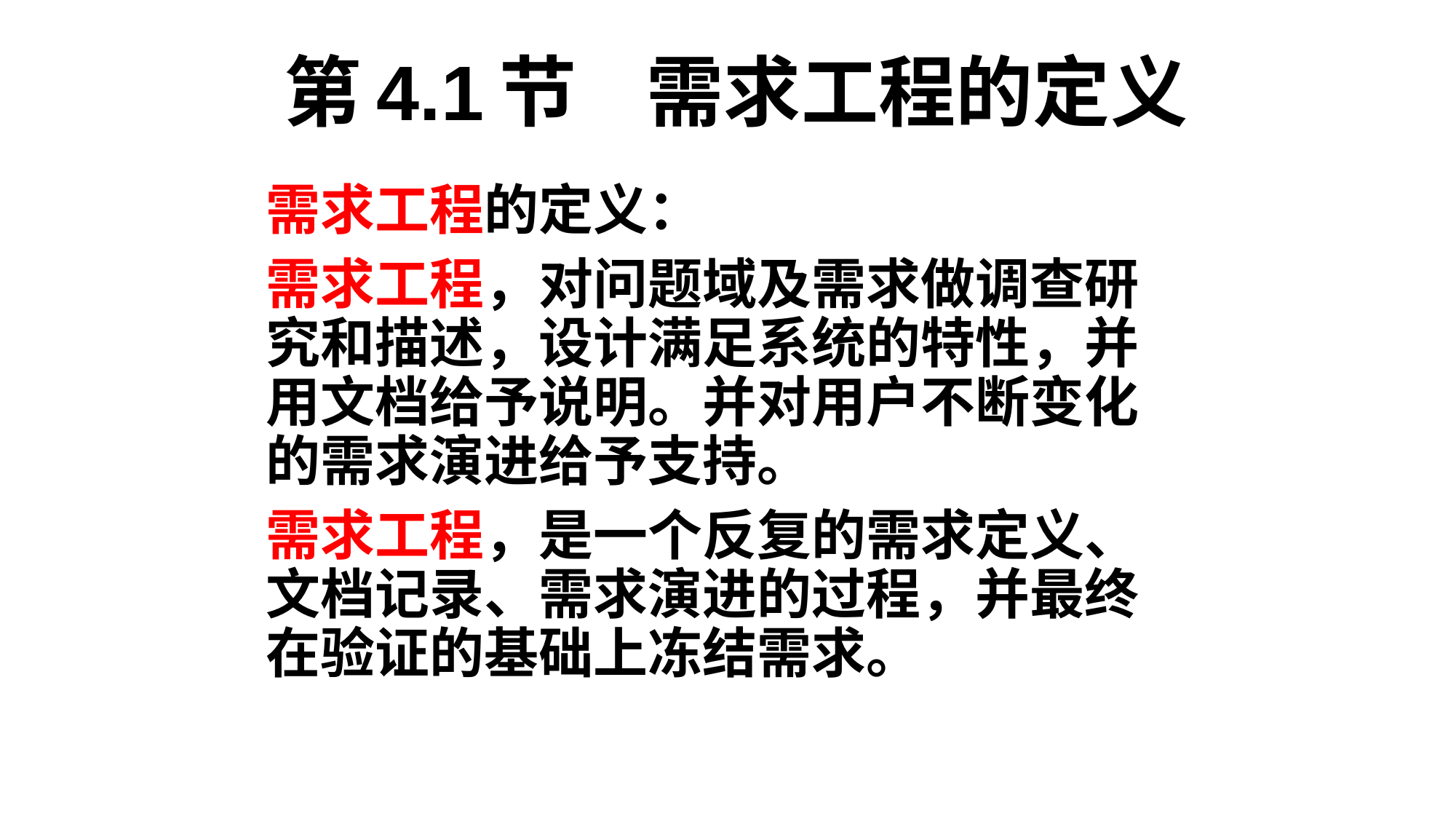

# 第4.1节    需求工程的定义
需求工程的定义：
需求工程，对问题域及需求做调查研究和描述，设计满足系统的特性，并用文档给予说明。并对用户不断变化的需求演进给予支持。
需求工程，是一个反复的需求定义、文档记录、需求演进的过程，并最终在验证的基础上冻结需求。